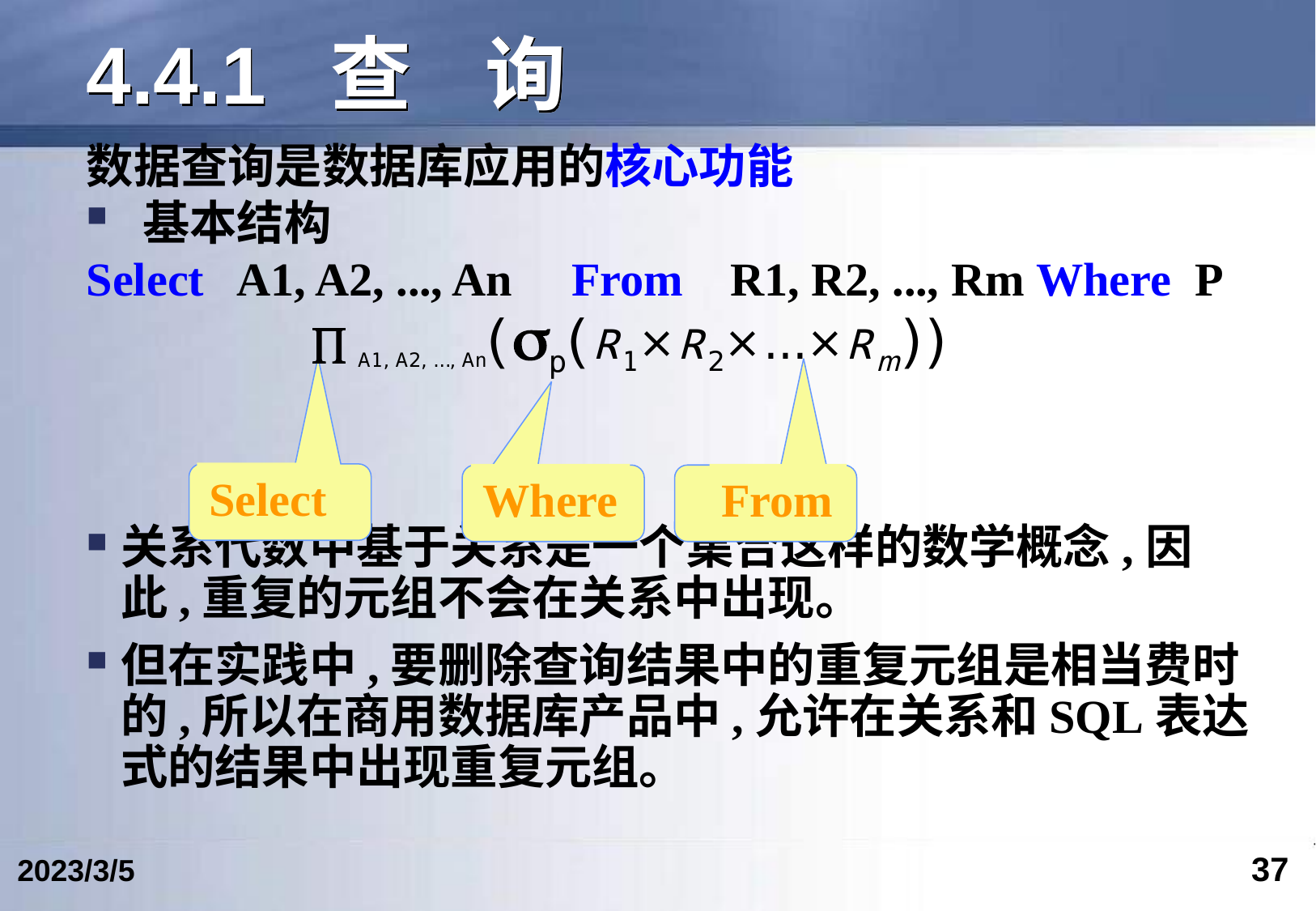

# 4.4.1  查    询
数据查询是数据库应用的核心功能
 基本结构
Select   A1, A2, ..., An     From    R1, R2, ..., Rm Where  P

关系代数中基于关系是一个集合这样的数学概念,因此,重复的元组不会在关系中出现。
但在实践中,要删除查询结果中的重复元组是相当费时的,所以在商用数据库产品中,允许在关系和SQL表达式的结果中出现重复元组。
 ∏ A1, A2, ..., An(σp(R1×R2×...×Rm))
Select

Where

From

37
2023/3/5